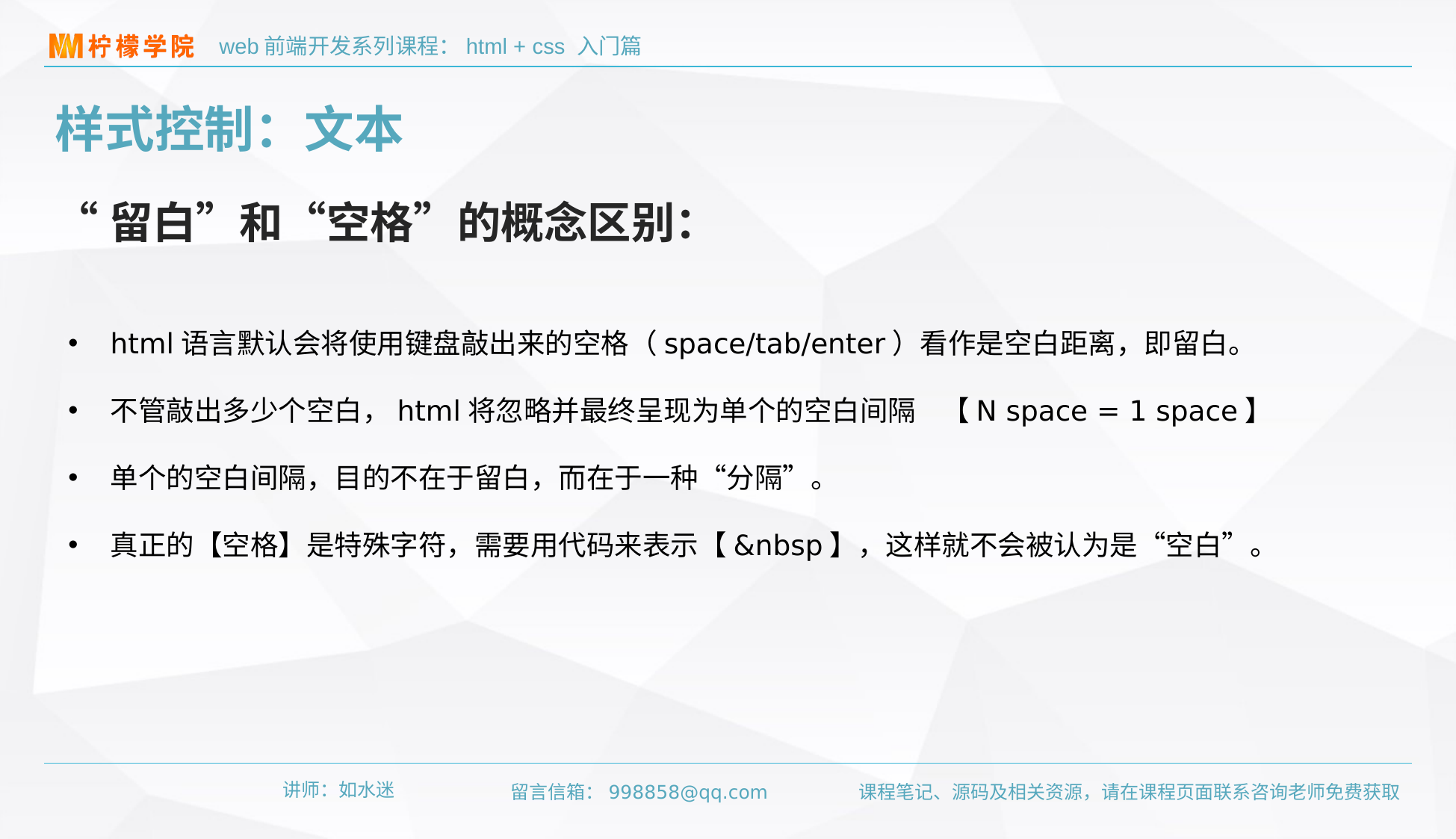

样式控制：文本
“留白”和“空格”的概念区别：
html语言默认会将使用键盘敲出来的空格（space/tab/enter）看作是空白距离，即留白。
不管敲出多少个空白，html将忽略并最终呈现为单个的空白间隔    【N space = 1 space】
单个的空白间隔，目的不在于留白，而在于一种“分隔”。
真正的【空格】是特殊字符，需要用代码来表示【&nbsp】，这样就不会被认为是“空白”。